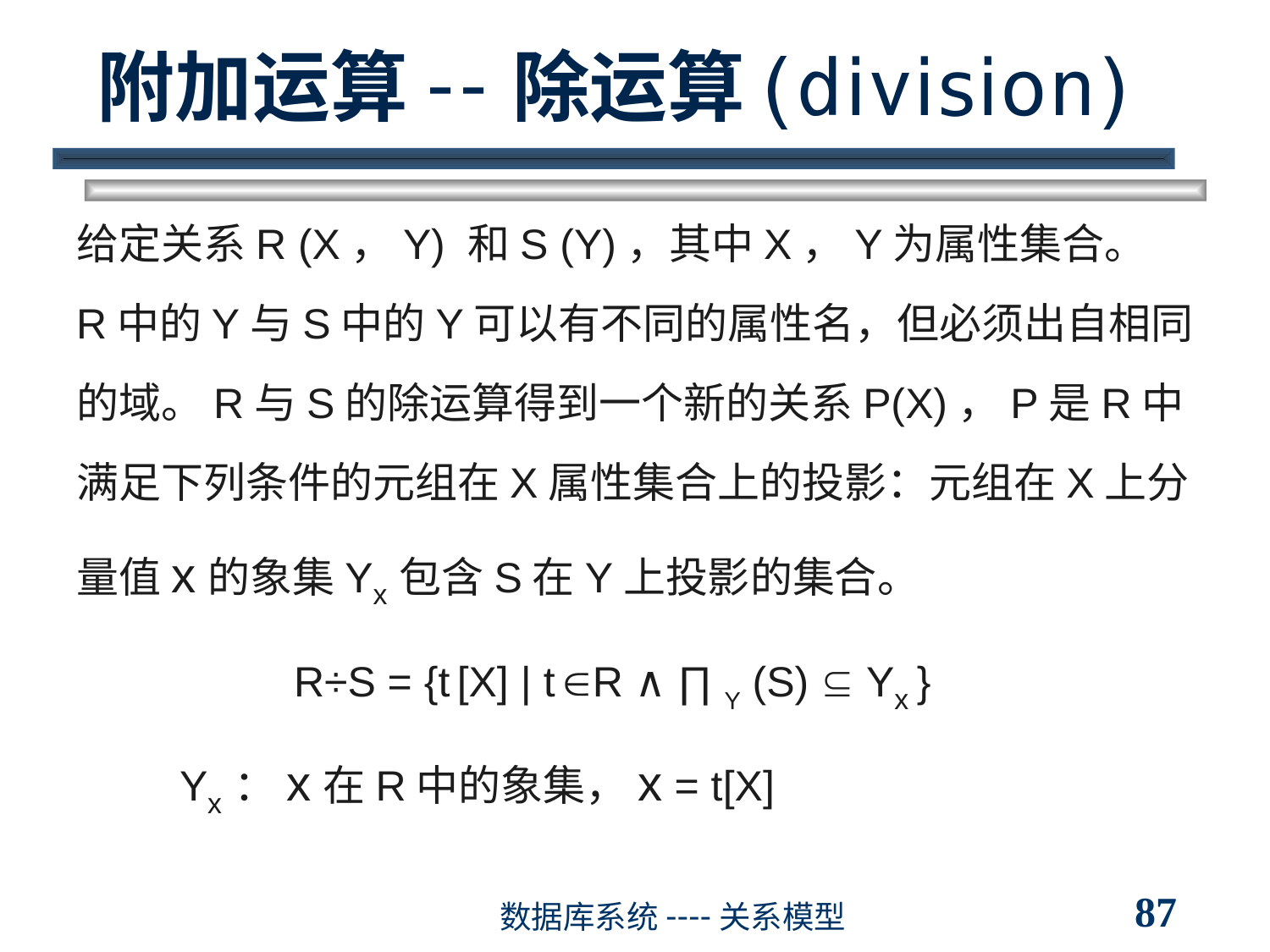

# 附加运算--除运算(division)
给定关系R (X，Y) 和S (Y)，其中X，Y为属性集合。
R中的Y与S中的Y可以有不同的属性名，但必须出自相同
的域。R与S的除运算得到一个新的关系P(X)，P是R中
满足下列条件的元组在X属性集合上的投影：元组在X上分
量值x的象集Yx包含S在Y上投影的集合。
             R÷S = {t [X] | t ∈R ∧ ∏ Y (S) ⊆ Yx }
	Yx：x在R中的象集，x = t[X]
87
数据库系统----关系模型